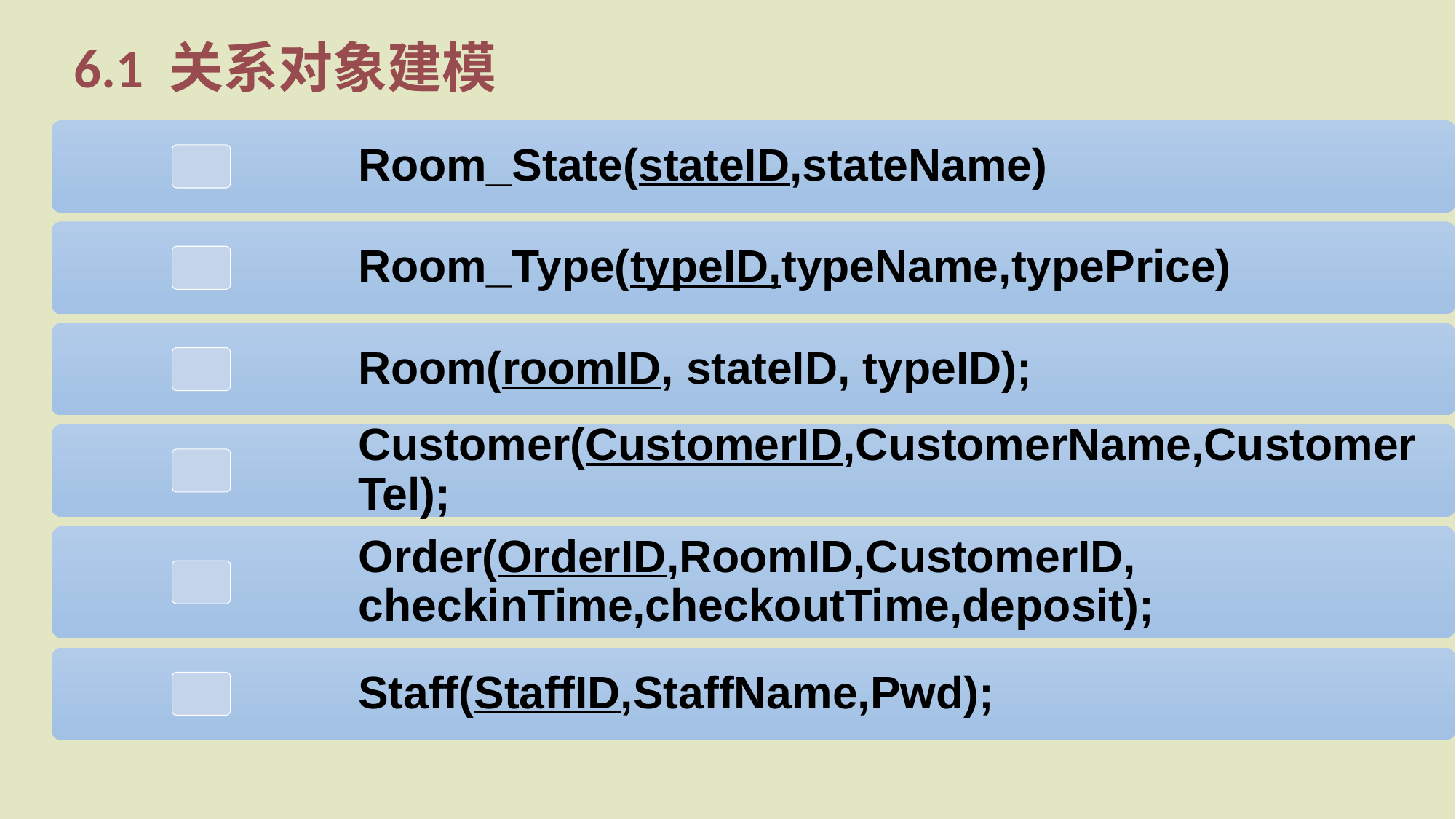

6.1 关系对象建模
Room_State(stateID,stateName)
Room_Type(typeID,typeName,typePrice)
Room(roomID, stateID, typeID);
Customer(CustomerID,CustomerName,CustomerTel);
Order(OrderID,RoomID,CustomerID, checkinTime,checkoutTime,deposit);
Staff(StaffID,StaffName,Pwd);